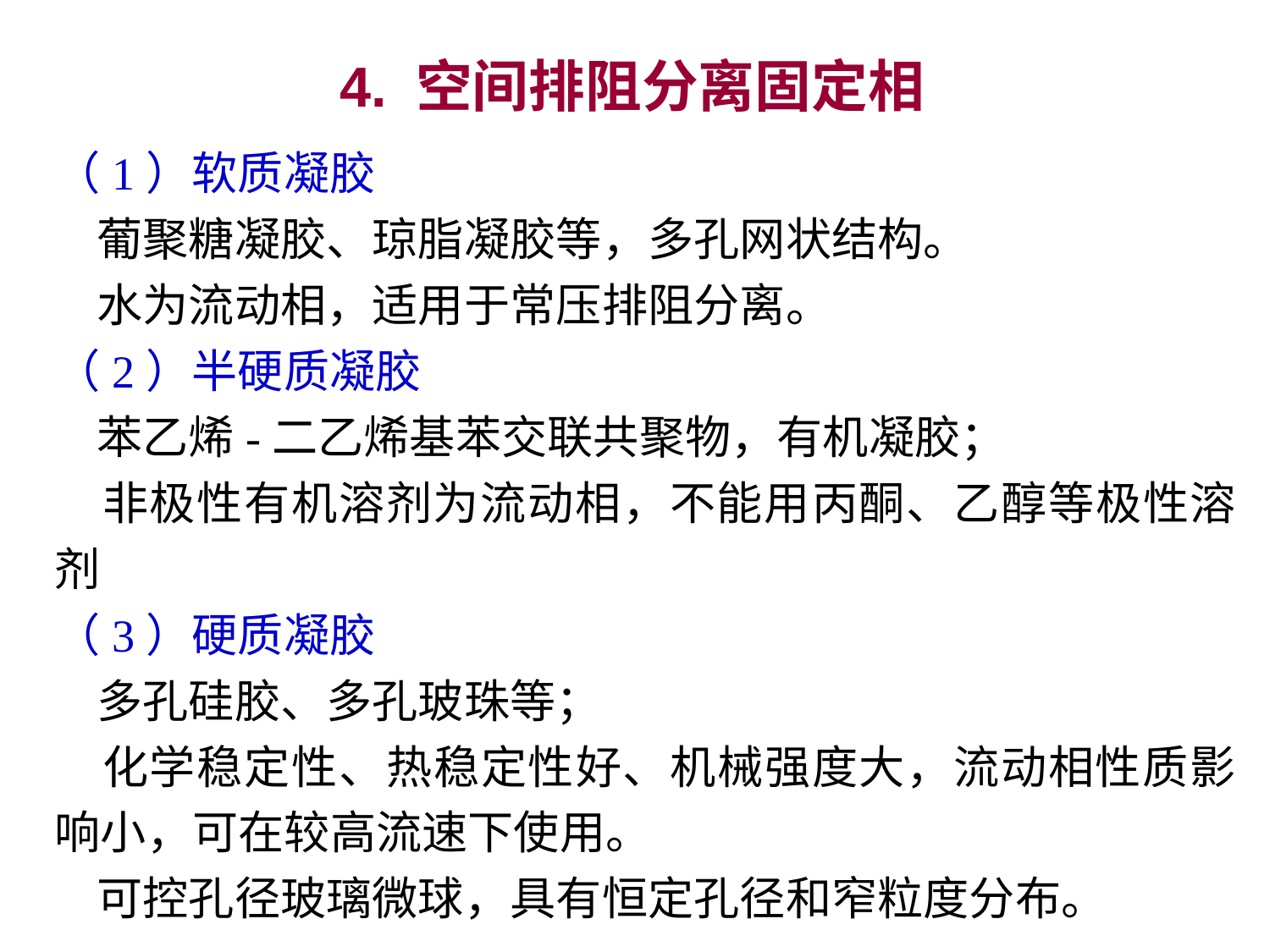

# 4. 空间排阻分离固定相
（1）软质凝胶
   葡聚糖凝胶、琼脂凝胶等，多孔网状结构。
   水为流动相，适用于常压排阻分离。
（2）半硬质凝胶
   苯乙烯-二乙烯基苯交联共聚物，有机凝胶；
   非极性有机溶剂为流动相，不能用丙酮、乙醇等极性溶剂
（3）硬质凝胶
   多孔硅胶、多孔玻珠等；
   化学稳定性、热稳定性好、机械强度大，流动相性质影响小，可在较高流速下使用。
   可控孔径玻璃微球，具有恒定孔径和窄粒度分布。